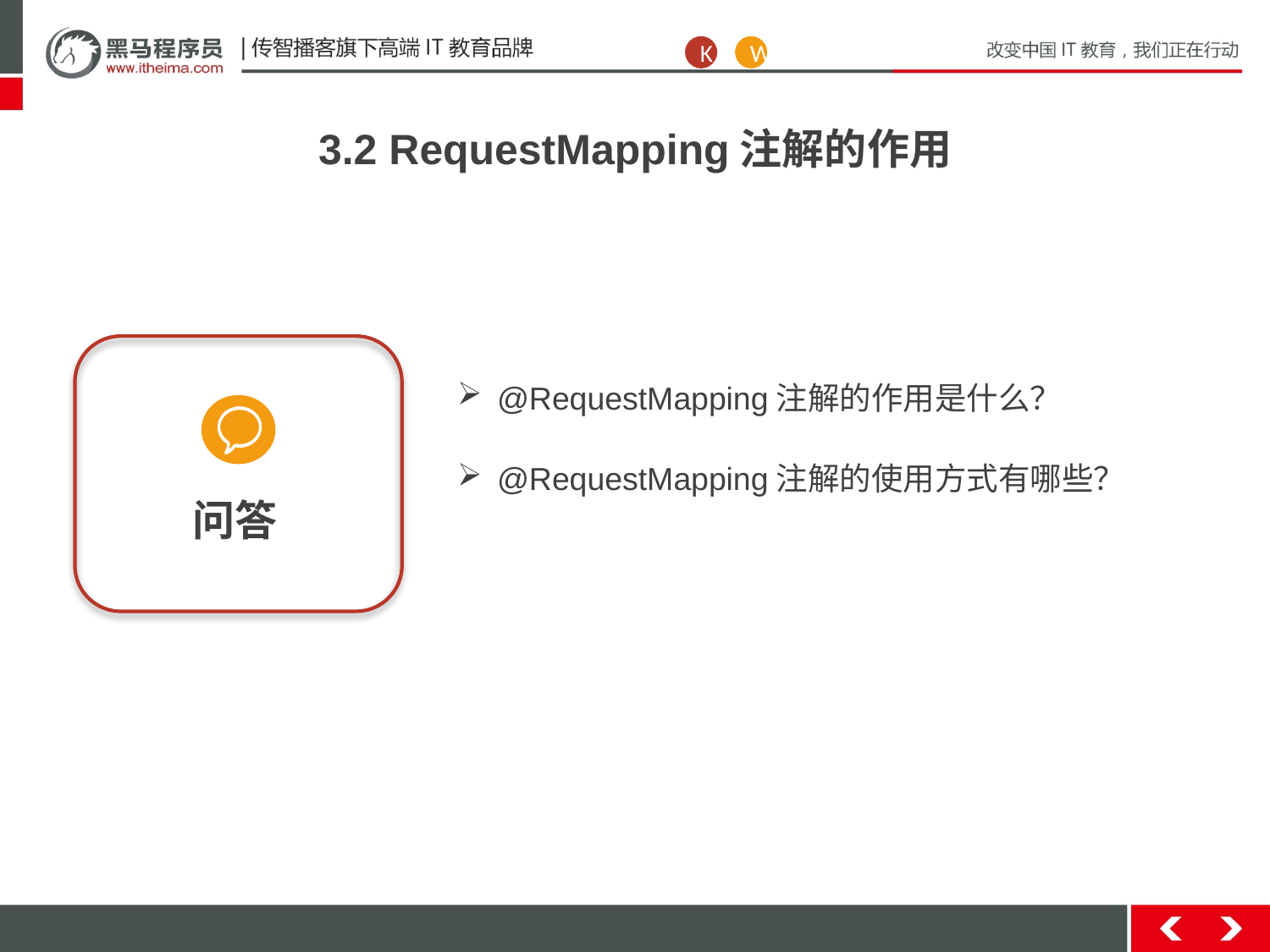

K
W
3.2 RequestMapping注解的作用

问答
@RequestMapping注解的作用是什么？

@RequestMapping注解的使用方式有哪些？